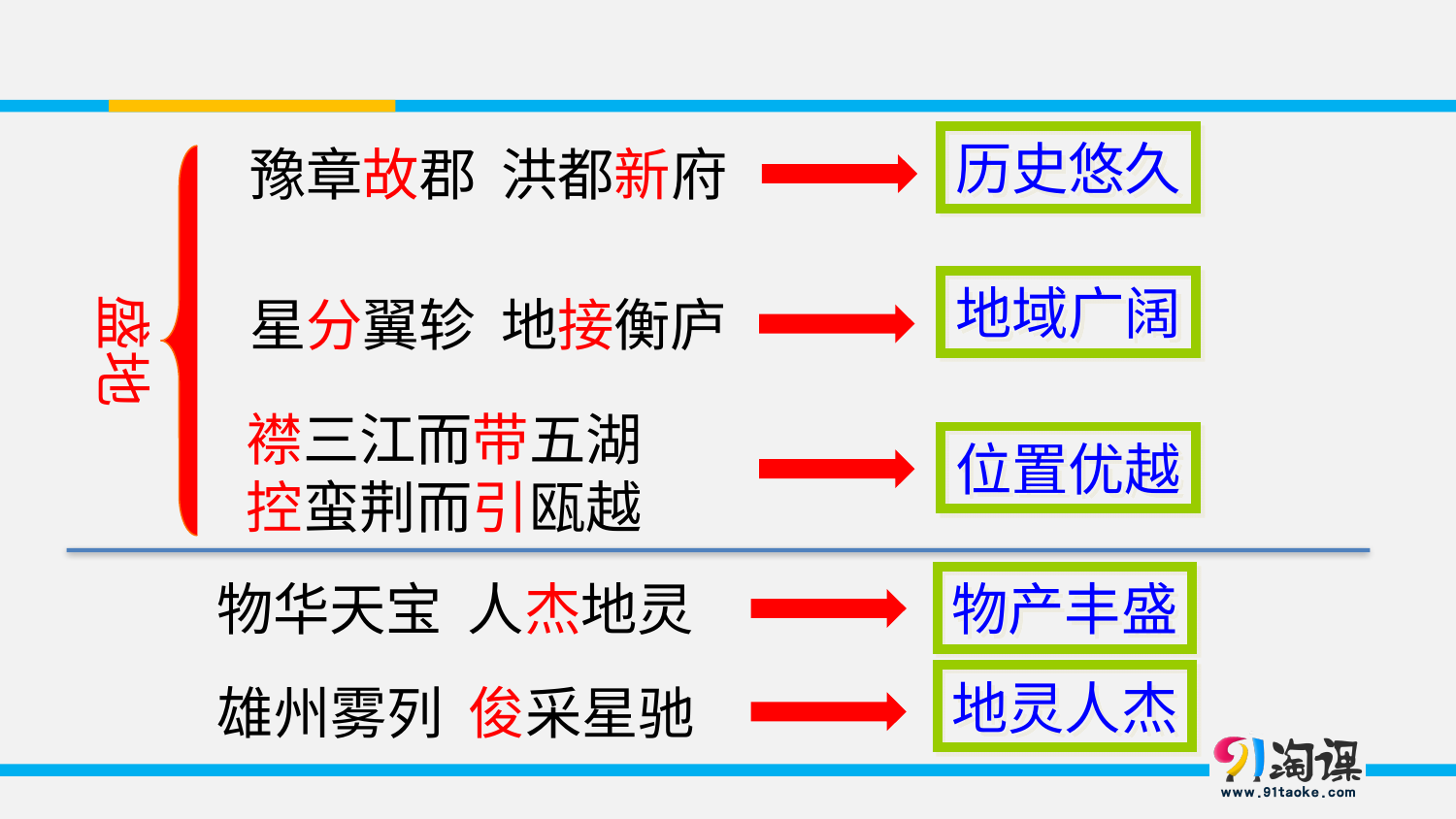

历史悠久
豫章故郡  洪都新府

地域广阔
盛地
星分翼轸  地接衡庐

襟三江而带五湖
控蛮荆而引瓯越
位置优越

物华天宝  人杰地灵
物产丰盛

地灵人杰
雄州雾列  俊采星驰